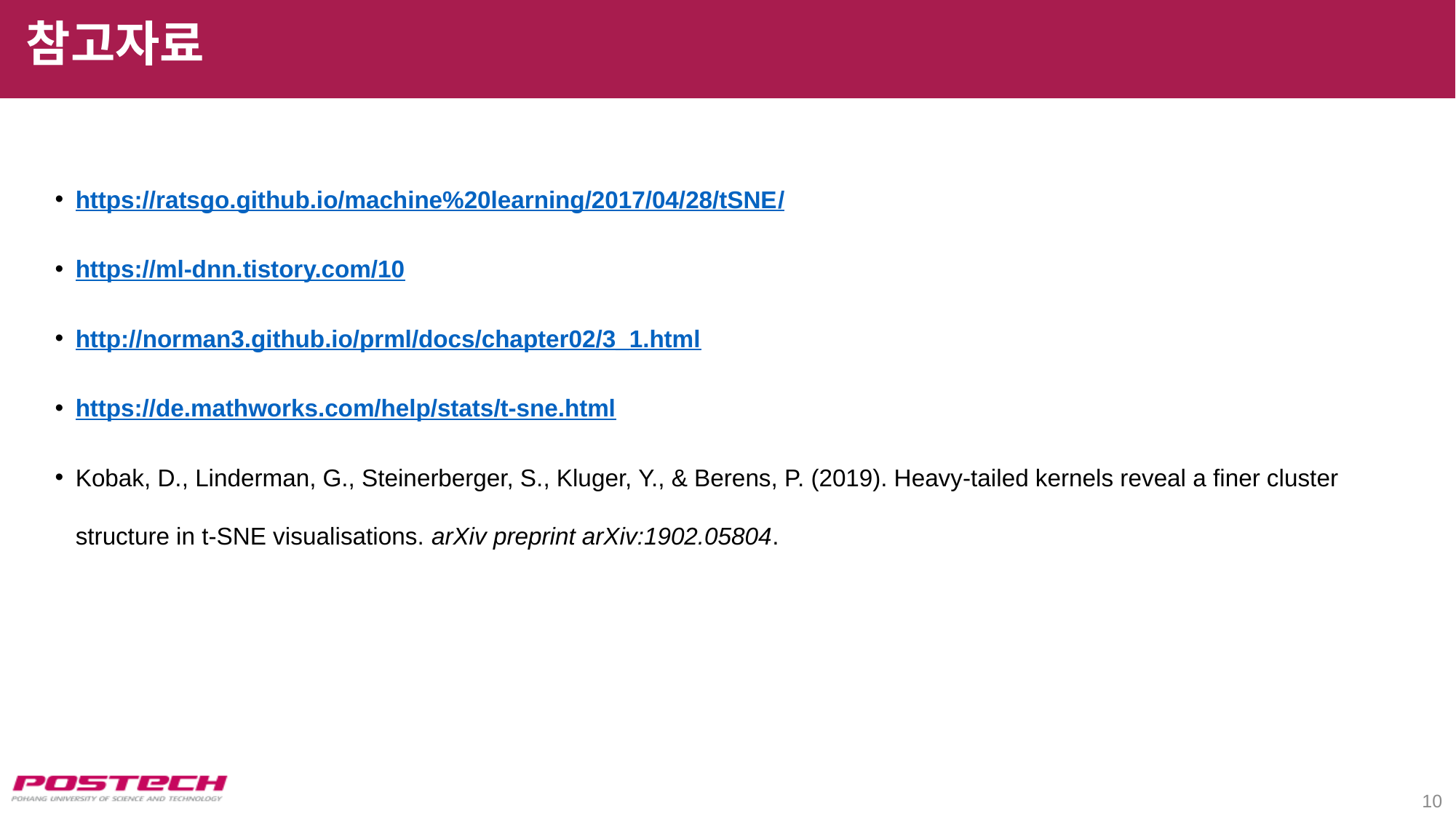

# 참고자료
https://ratsgo.github.io/machine%20learning/2017/04/28/tSNE/
https://ml-dnn.tistory.com/10
http://norman3.github.io/prml/docs/chapter02/3_1.html
https://de.mathworks.com/help/stats/t-sne.html
Kobak, D., Linderman, G., Steinerberger, S., Kluger, Y., & Berens, P. (2019). Heavy-tailed kernels reveal a finer cluster structure in t-SNE visualisations. arXiv preprint arXiv:1902.05804.
10